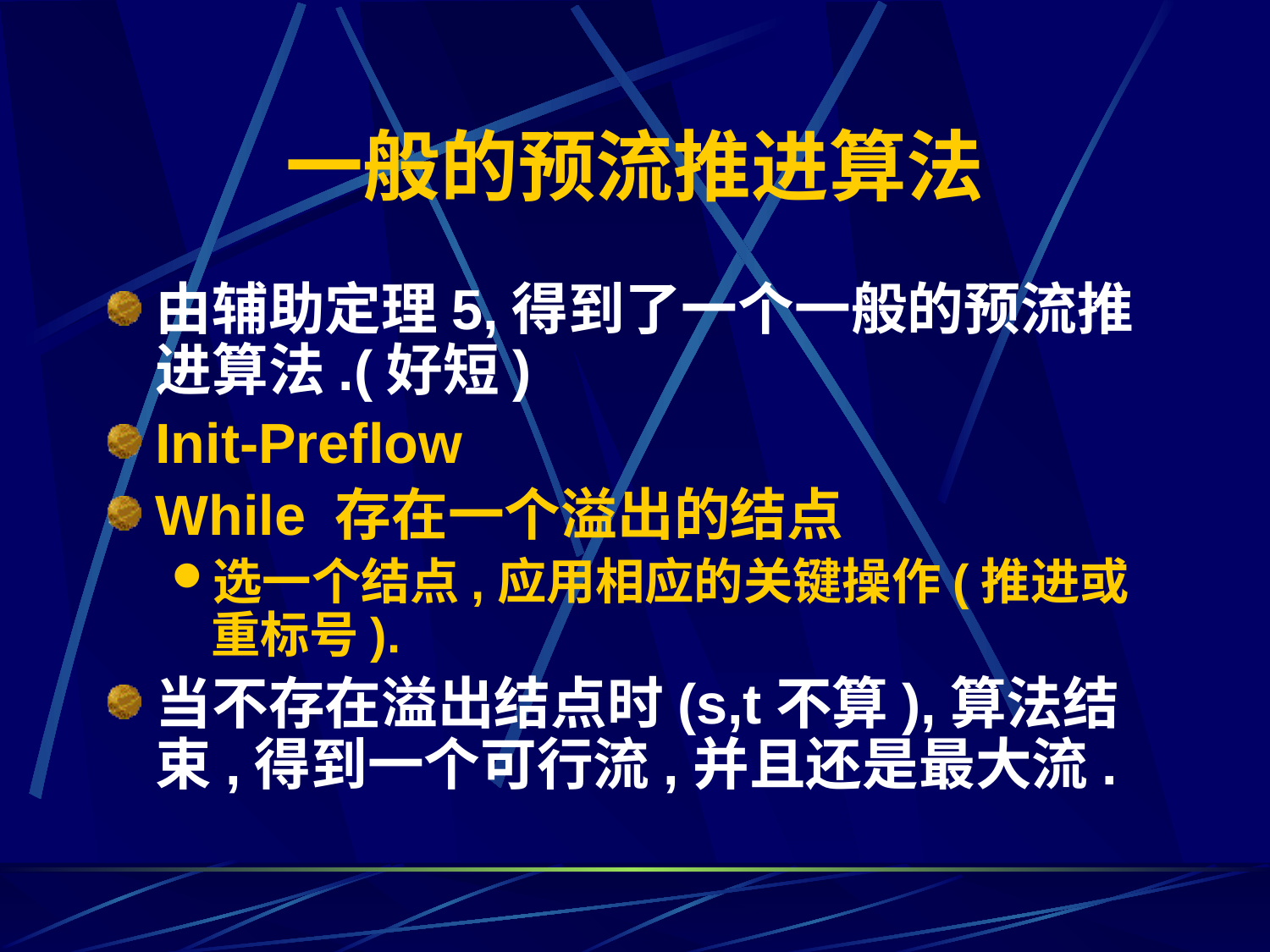

# 一般的预流推进算法
由辅助定理5,得到了一个一般的预流推进算法.(好短)
Init-Preflow
While 存在一个溢出的结点
选一个结点,应用相应的关键操作(推进或重标号).
当不存在溢出结点时(s,t不算),算法结束,得到一个可行流,并且还是最大流.